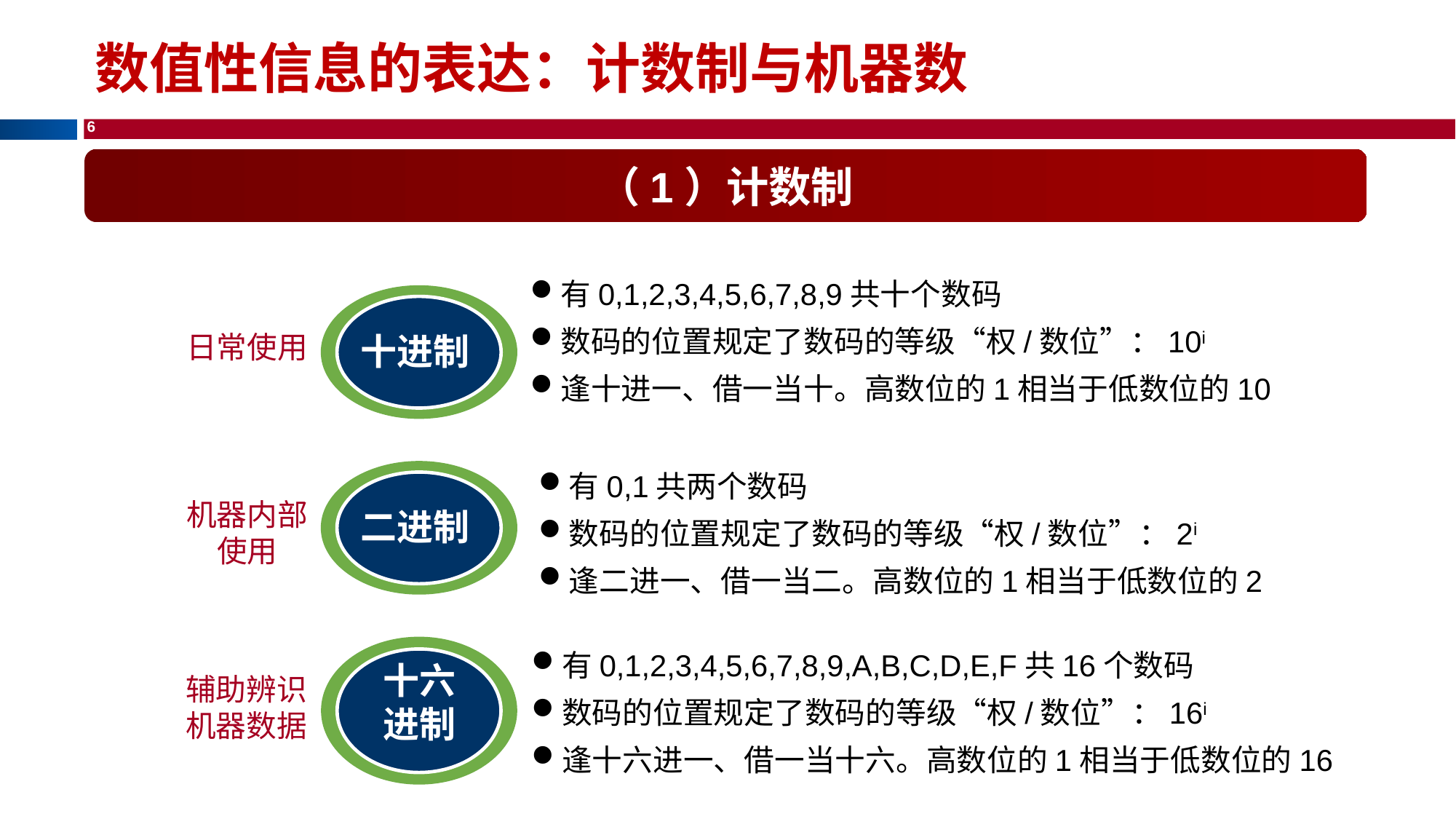

数值性信息的表达：计数制与机器数
（1）计数制
有0,1,2,3,4,5,6,7,8,9共十个数码
数码的位置规定了数码的等级“权/数位”：10i
逢十进一、借一当十。高数位的1相当于低数位的10

十进制
日常使用
有0,1共两个数码
数码的位置规定了数码的等级“权/数位”：2i
逢二进一、借一当二。高数位的1相当于低数位的2

二进制
机器内部使用
有0,1,2,3,4,5,6,7,8,9,A,B,C,D,E,F共16个数码
数码的位置规定了数码的等级“权/数位”：16i
逢十六进一、借一当十六。高数位的1相当于低数位的16

十六进制
辅助辨识机器数据